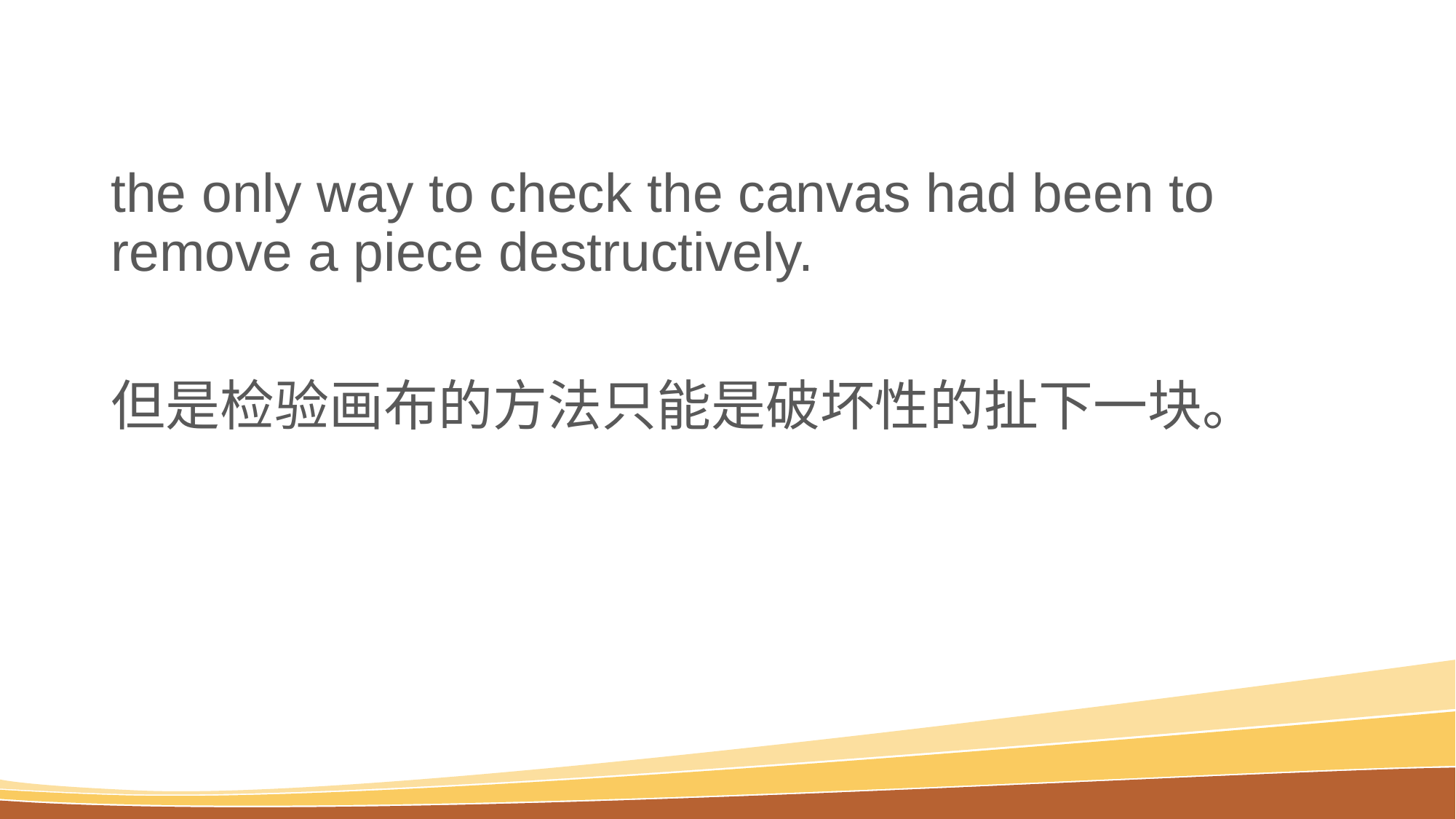

#
the only way to check the canvas had been to remove a piece destructively.

但是检验画布的方法只能是破坏性的扯下一块。